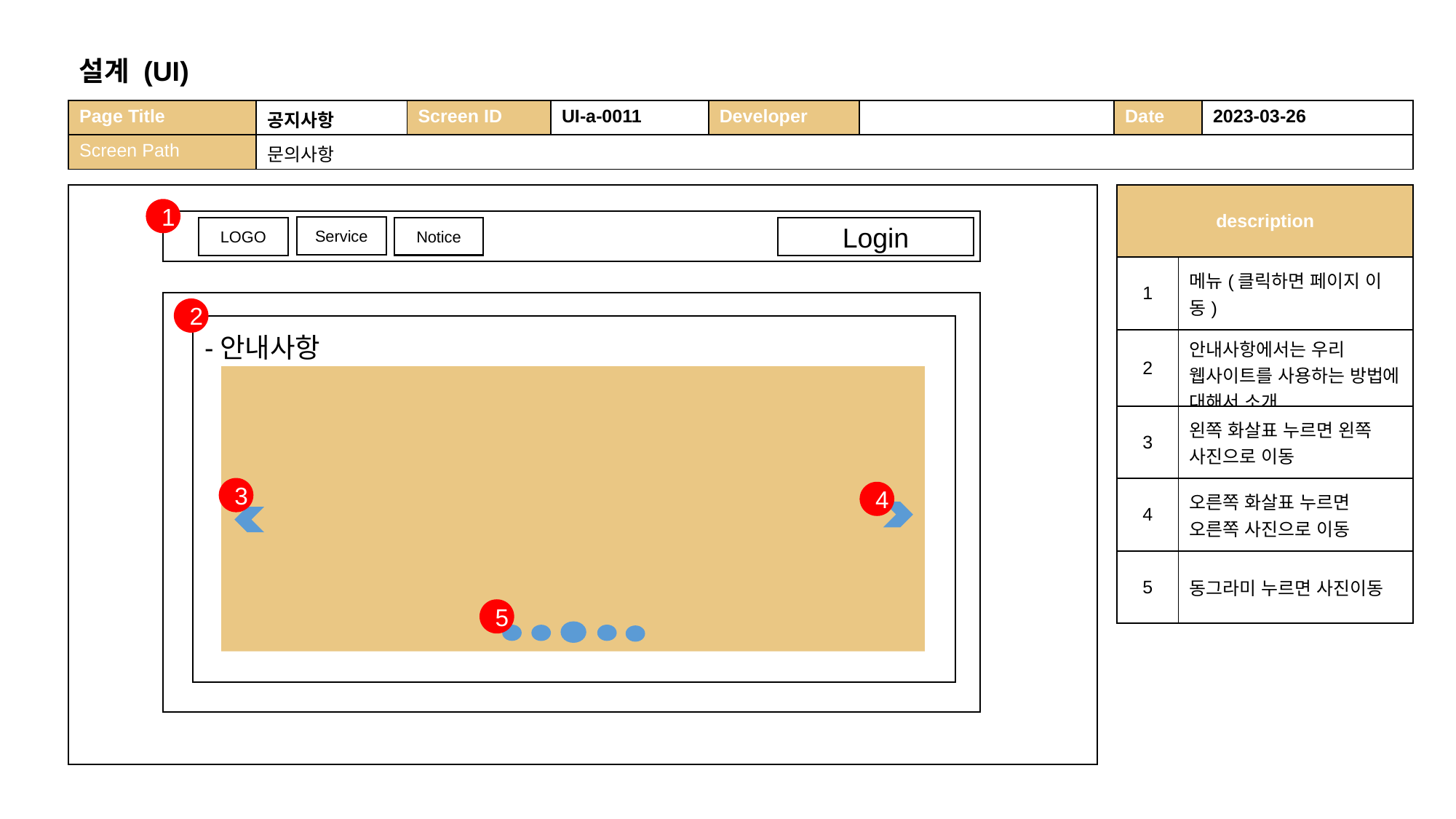

설계 (UI)
| Page Title | 공지사항 | Screen ID | UI-a-0011 | Developer |  | Date | 2023-03-26 |
| --- | --- | --- | --- | --- | --- | --- | --- |
| Screen Path | 문의사항 |  |  |  |  |  |  |

| description |  |
| --- | --- |
| 1 | 메뉴(클릭하면 페이지 이동) |
| 2 | 안내사항에서는 우리 웹사이트를 사용하는 방법에 대해서 소개 |
| 3 | 왼쪽 화살표 누르면 왼쪽 사진으로 이동 |
| 4 | 오른쪽 화살표 누르면 오른쪽 사진으로 이동 |
| 5 | 동그라미 누르면 사진이동 |
1

Service
Notice
LOGO
Login
    -안내사항

2

3
4
5